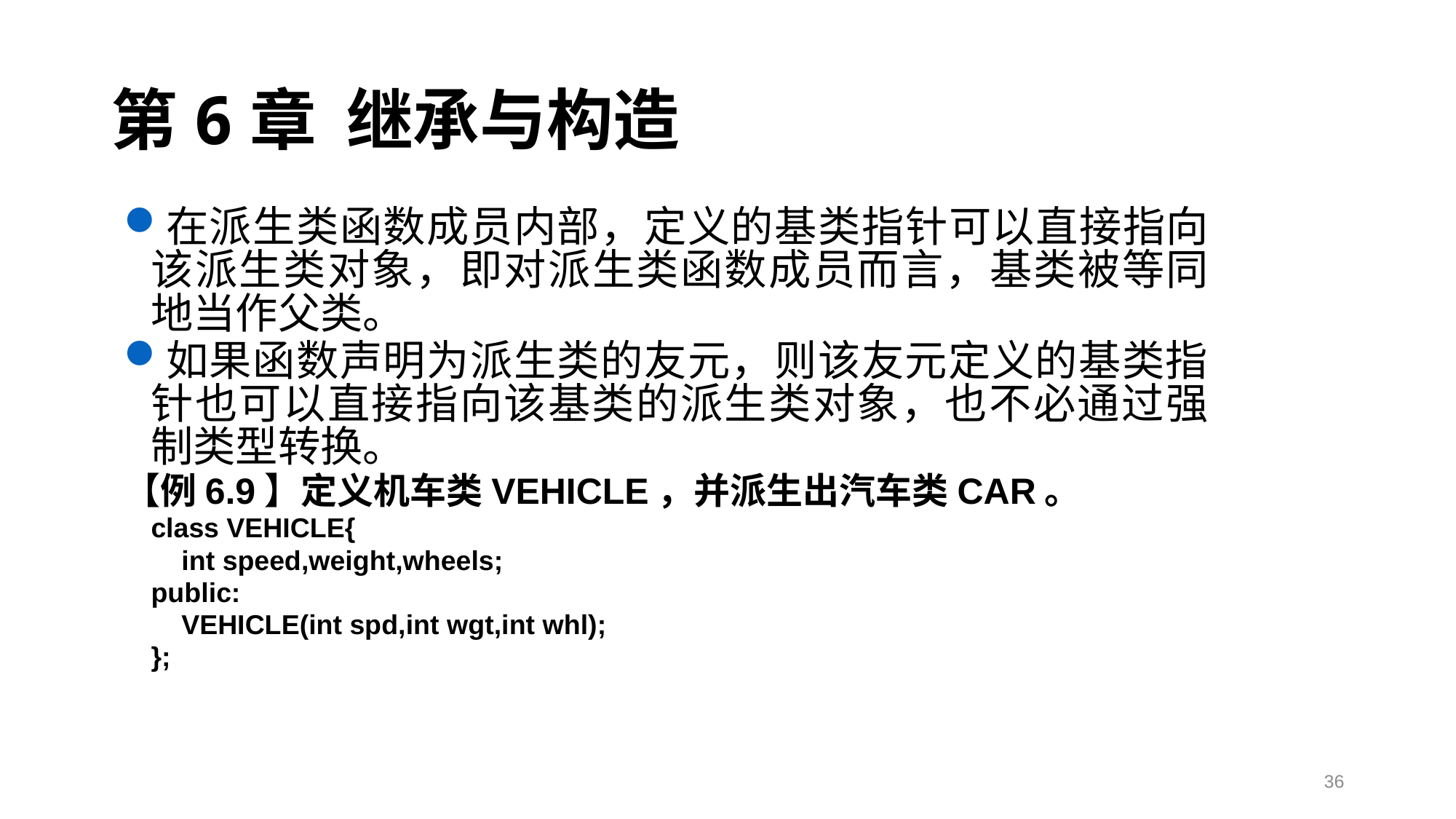

# 第6章  继承与构造
在派生类函数成员内部，定义的基类指针可以直接指向该派生类对象，即对派生类函数成员而言，基类被等同地当作父类。
如果函数声明为派生类的友元，则该友元定义的基类指针也可以直接指向该基类的派生类对象，也不必通过强制类型转换。
【例6.9】定义机车类VEHICLE，并派生出汽车类CAR。
	class VEHICLE{
	    int speed,weight,wheels;
	public:
	    VEHICLE(int spd,int wgt,int whl);
	};
36